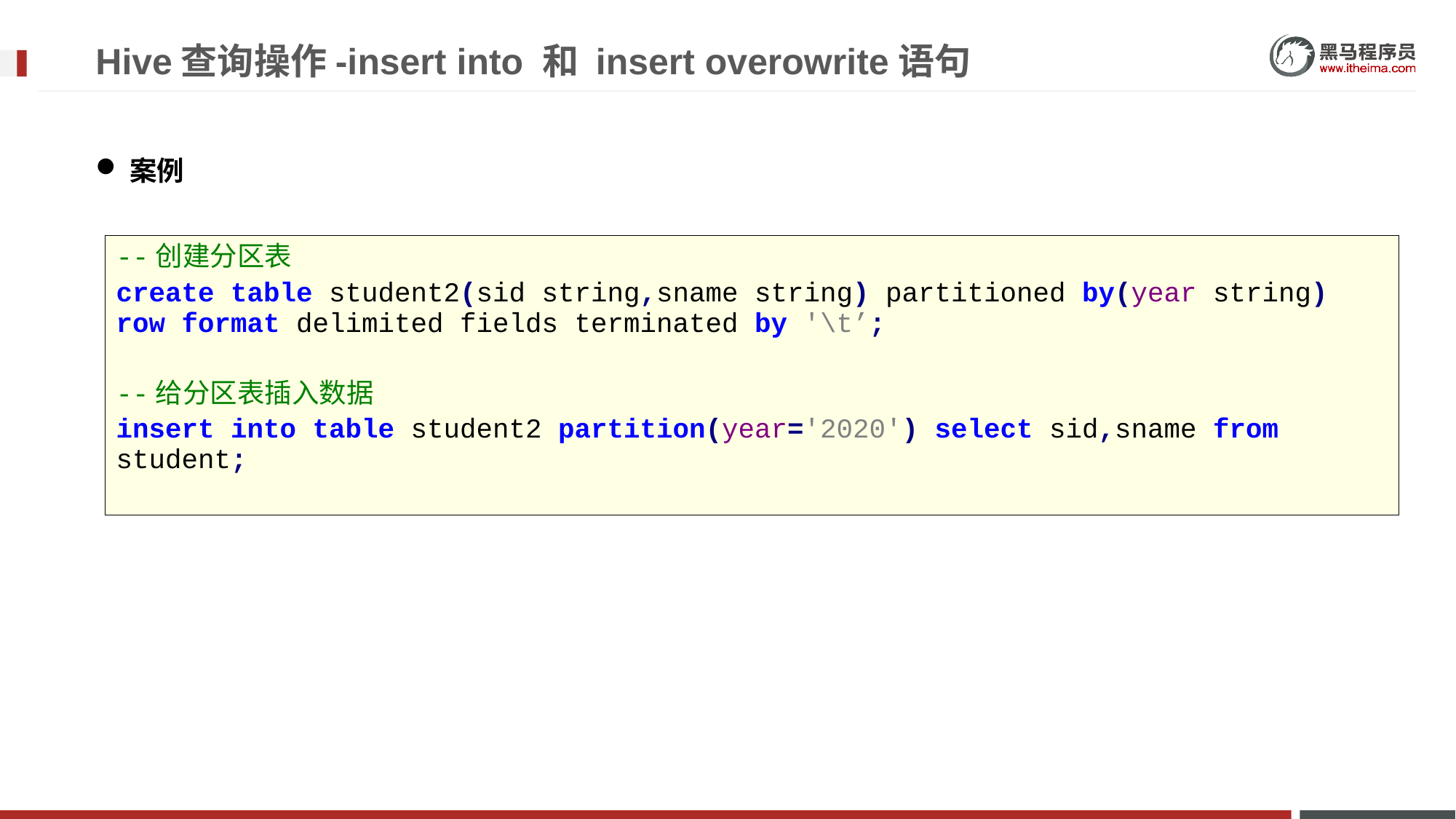

# Hive查询操作-insert into 和 insert overowrite语句
案例
--创建分区表
create table student2(sid string,sname string) partitioned by(year string) row format delimited fields terminated by '\t’;

--给分区表插入数据
insert into table student2 partition(year='2020') select sid,sname from student;